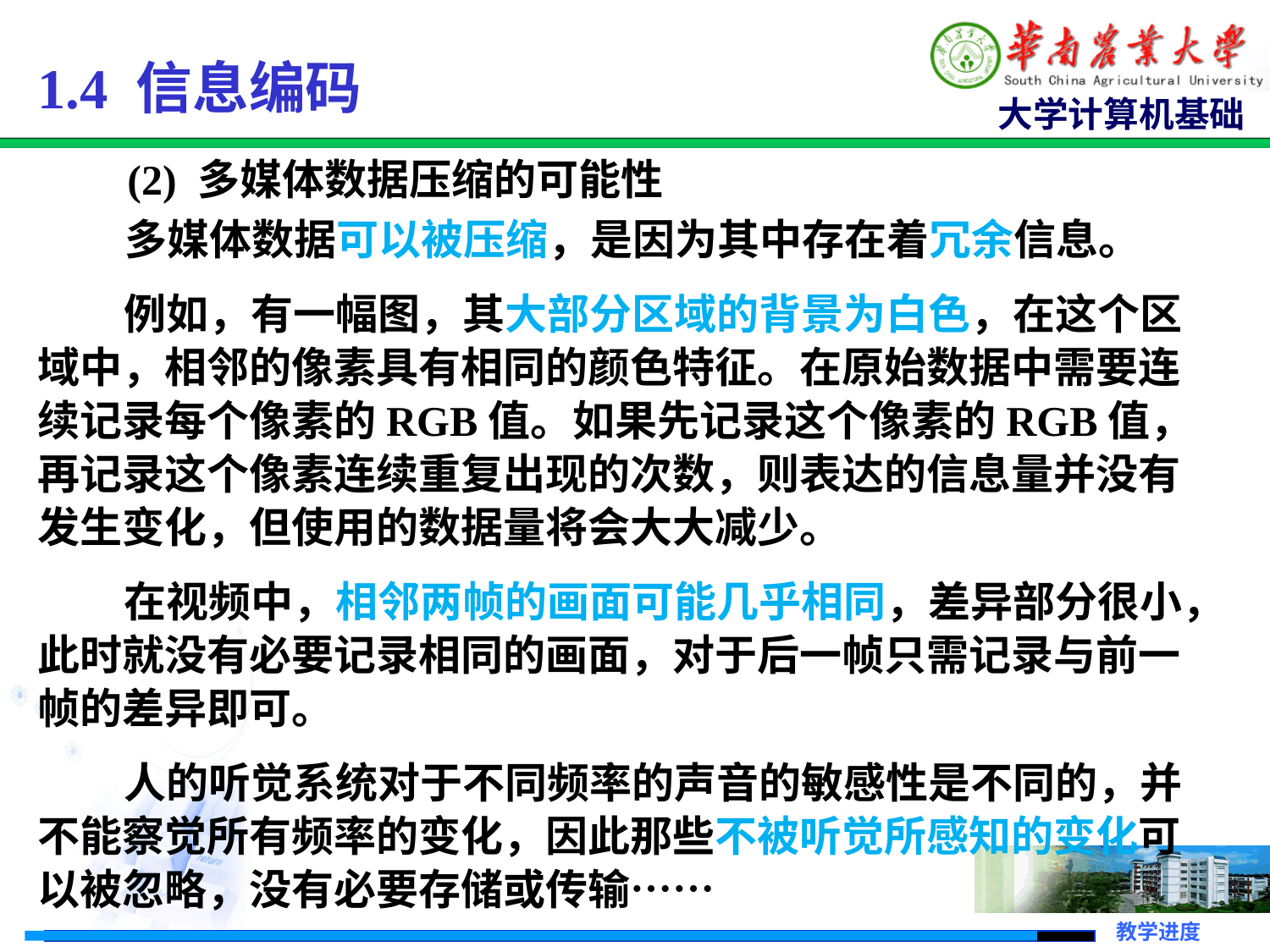

1.4 信息编码
(2) 多媒体数据压缩的可能性
        多媒体数据可以被压缩，是因为其中存在着冗余信息。
        例如，有一幅图，其大部分区域的背景为白色，在这个区域中，相邻的像素具有相同的颜色特征。在原始数据中需要连续记录每个像素的RGB值。如果先记录这个像素的RGB值，再记录这个像素连续重复出现的次数，则表达的信息量并没有发生变化，但使用的数据量将会大大减少。
        在视频中，相邻两帧的画面可能几乎相同，差异部分很小，此时就没有必要记录相同的画面，对于后一帧只需记录与前一帧的差异即可。
        人的听觉系统对于不同频率的声音的敏感性是不同的，并不能察觉所有频率的变化，因此那些不被听觉所感知的变化可以被忽略，没有必要存储或传输……